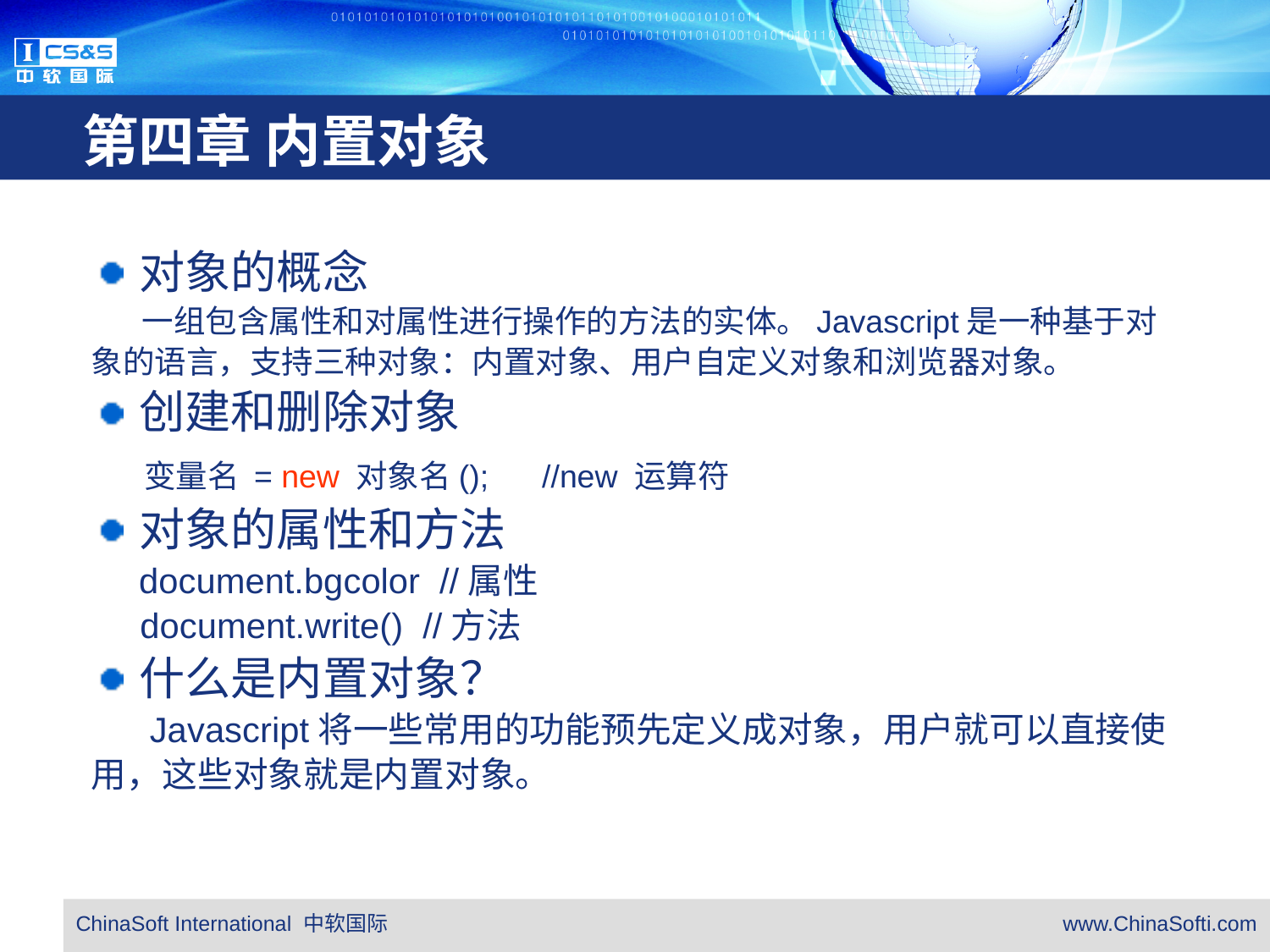

# 第四章 内置对象
对象的概念
      一组包含属性和对属性进行操作的方法的实体。Javascript是一种基于对
象的语言，支持三种对象：内置对象、用户自定义对象和浏览器对象。
创建和删除对象
    变量名 = new 对象名();      //new 运算符
对象的属性和方法
	document.bgcolor  //属性
     document.write()  //方法
什么是内置对象？
      Javascript将一些常用的功能预先定义成对象，用户就可以直接使
用，这些对象就是内置对象。